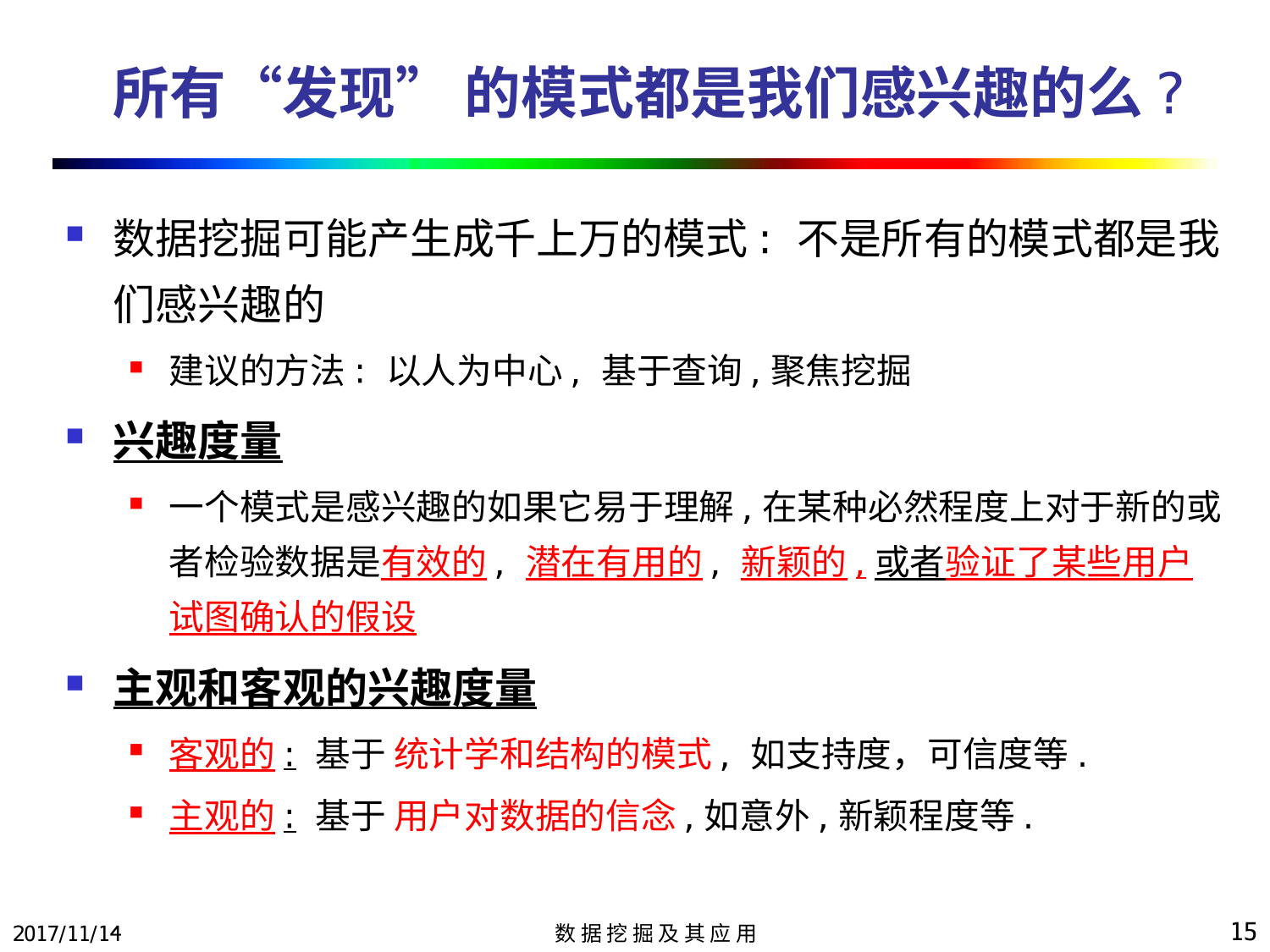

# 所有“发现” 的模式都是我们感兴趣的么?
数据挖掘可能产生成千上万的模式: 不是所有的模式都是我们感兴趣的
建议的方法: 以人为中心, 基于查询,聚焦挖掘
兴趣度量
一个模式是感兴趣的如果它易于理解,在某种必然程度上对于新的或者检验数据是有效的, 潜在有用的, 新颖的,或者验证了某些用户试图确认的假设
主观和客观的兴趣度量
客观的: 基于 统计学和结构的模式, 如支持度，可信度等.
主观的: 基于 用户对数据的信念,如意外,新颖程度等.
2017/11/14
15
数 据 挖 掘 及 其 应 用